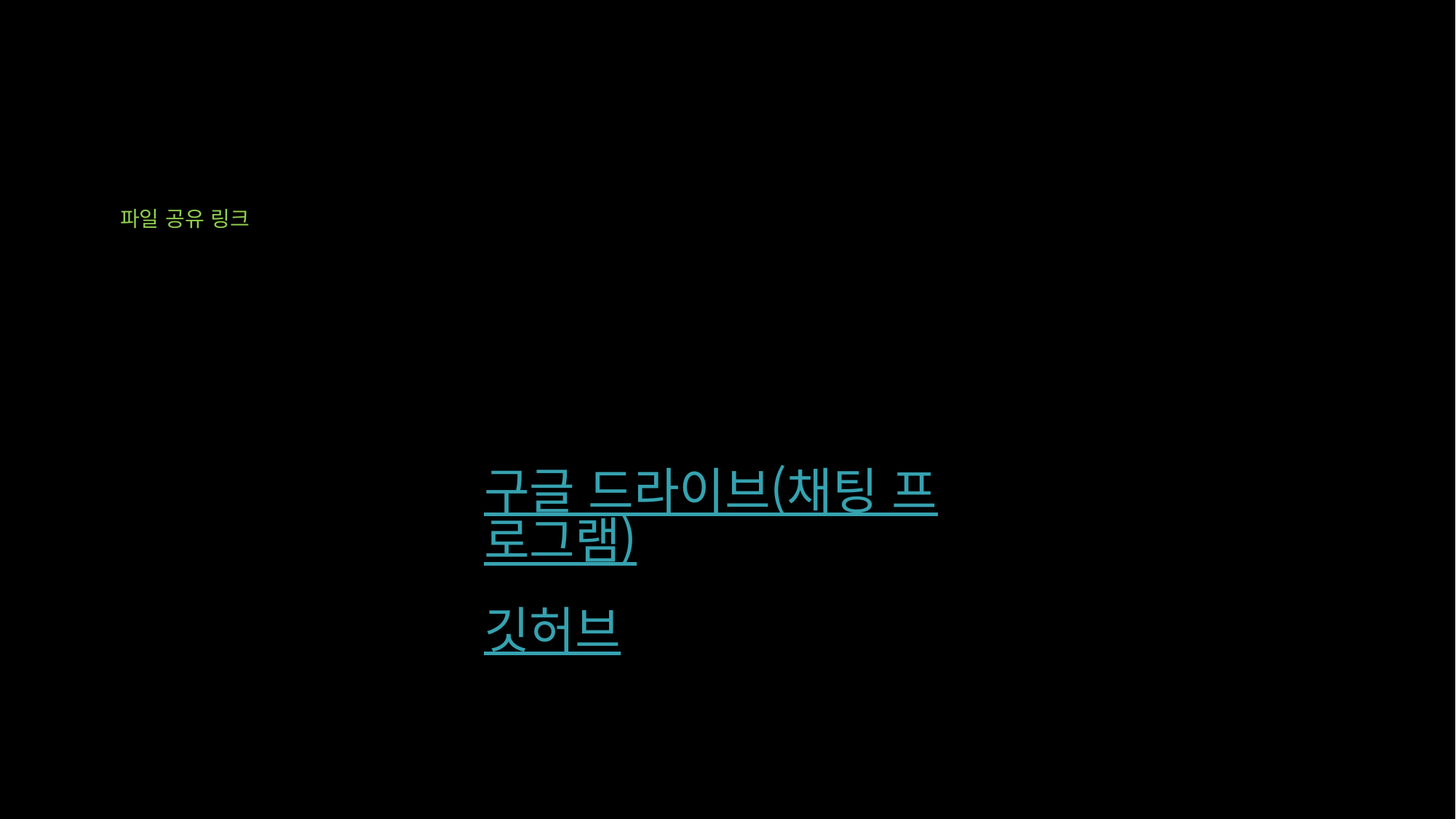

# 파일 공유 링크

구글 드라이브(채팅 프로그램)
깃허브